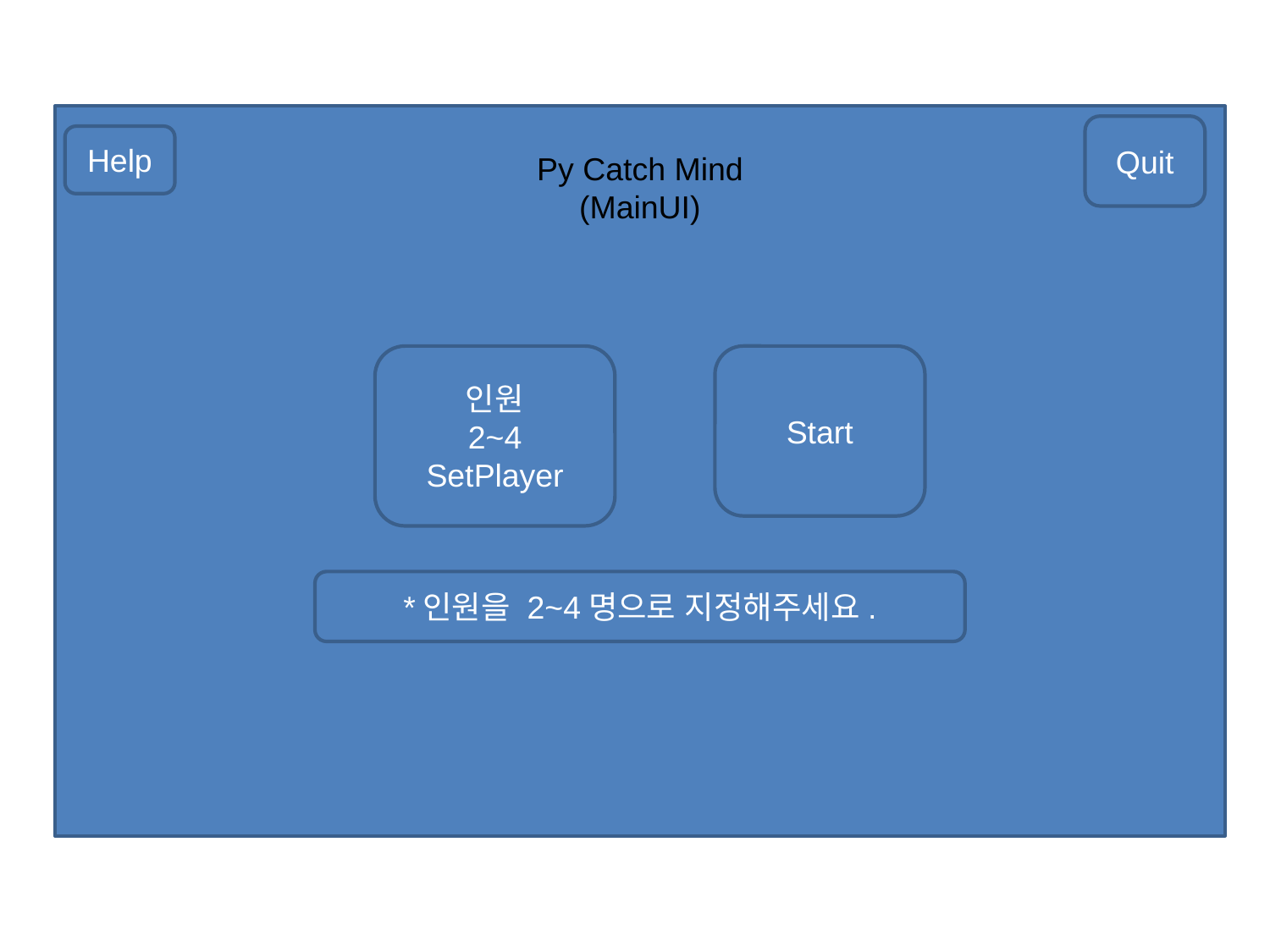

Quit
Help
Py Catch Mind
(MainUI)
인원
2~4
SetPlayer
Start
*인원을 2~4명으로 지정해주세요.